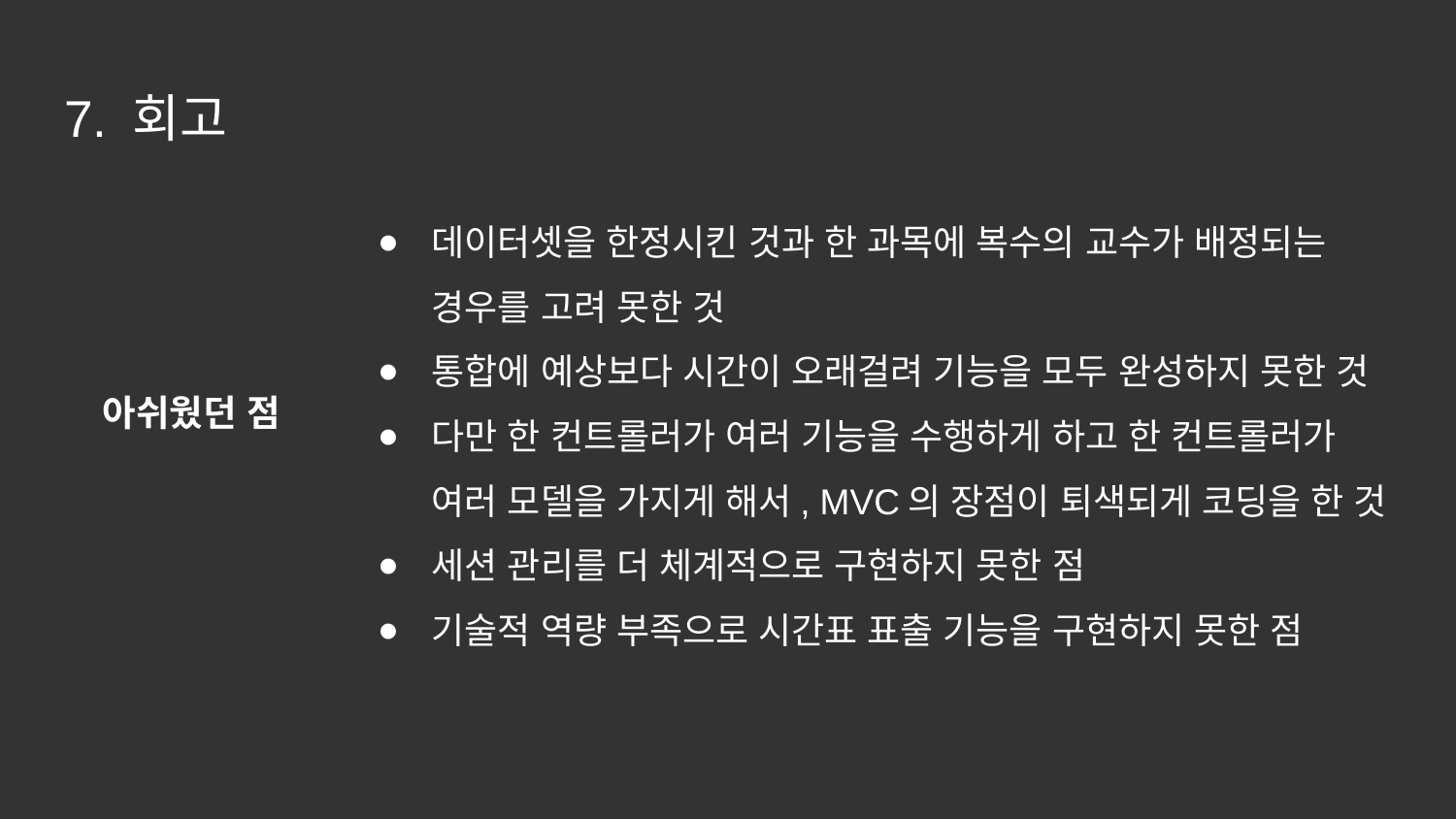

# 7. 회고
데이터셋을 한정시킨 것과 한 과목에 복수의 교수가 배정되는 경우를 고려 못한 것
통합에 예상보다 시간이 오래걸려 기능을 모두 완성하지 못한 것
다만 한 컨트롤러가 여러 기능을 수행하게 하고 한 컨트롤러가 여러 모델을 가지게 해서, MVC의 장점이 퇴색되게 코딩을 한 것
세션 관리를 더 체계적으로 구현하지 못한 점
기술적 역량 부족으로 시간표 표출 기능을 구현하지 못한 점
아쉬웠던 점